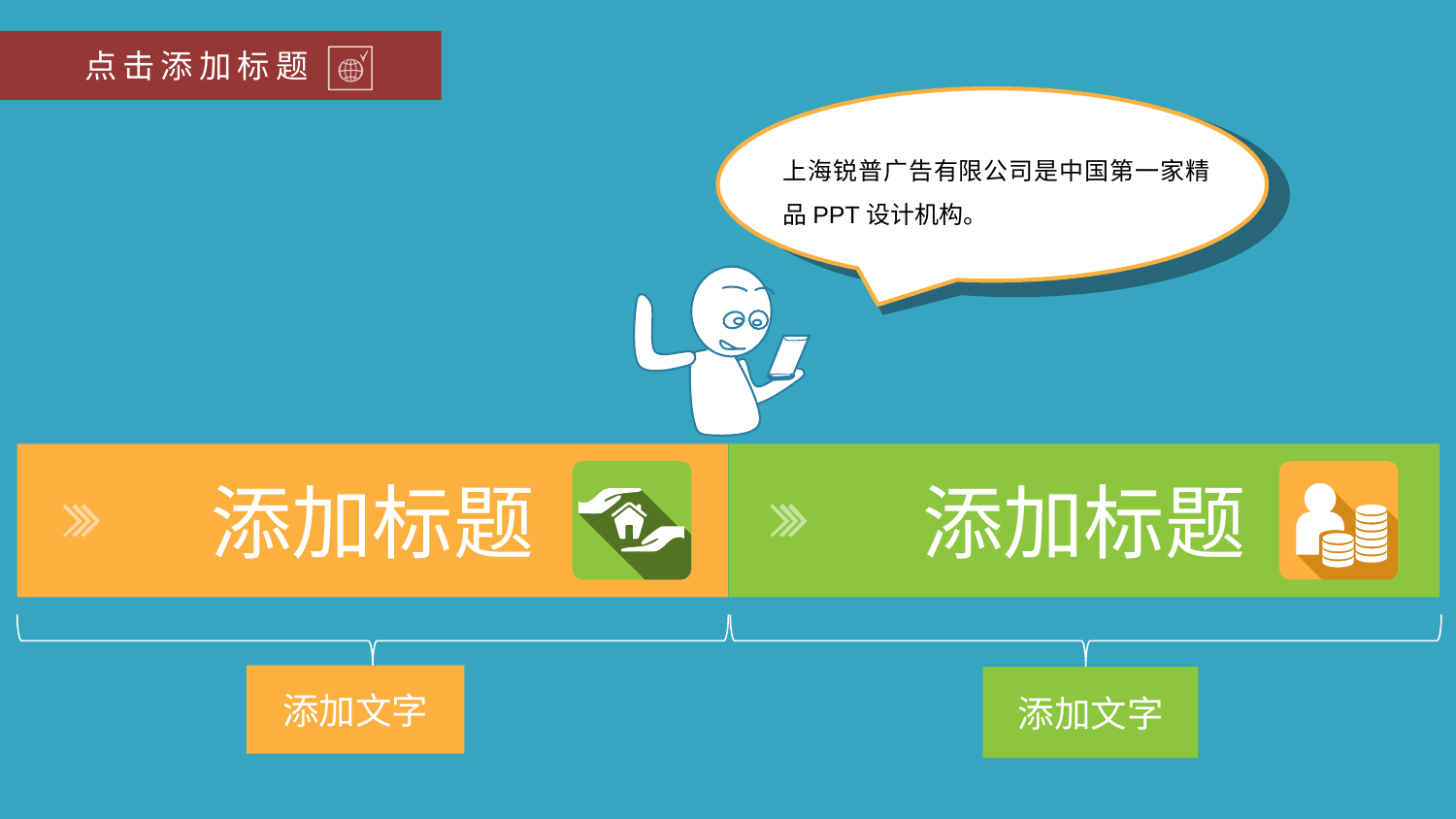

点击添加标题

Yay, we’re done!
上海锐普广告有限公司是中国第一家精品PPT设计机构。

添加标题
添加标题

添加文字
添加文字